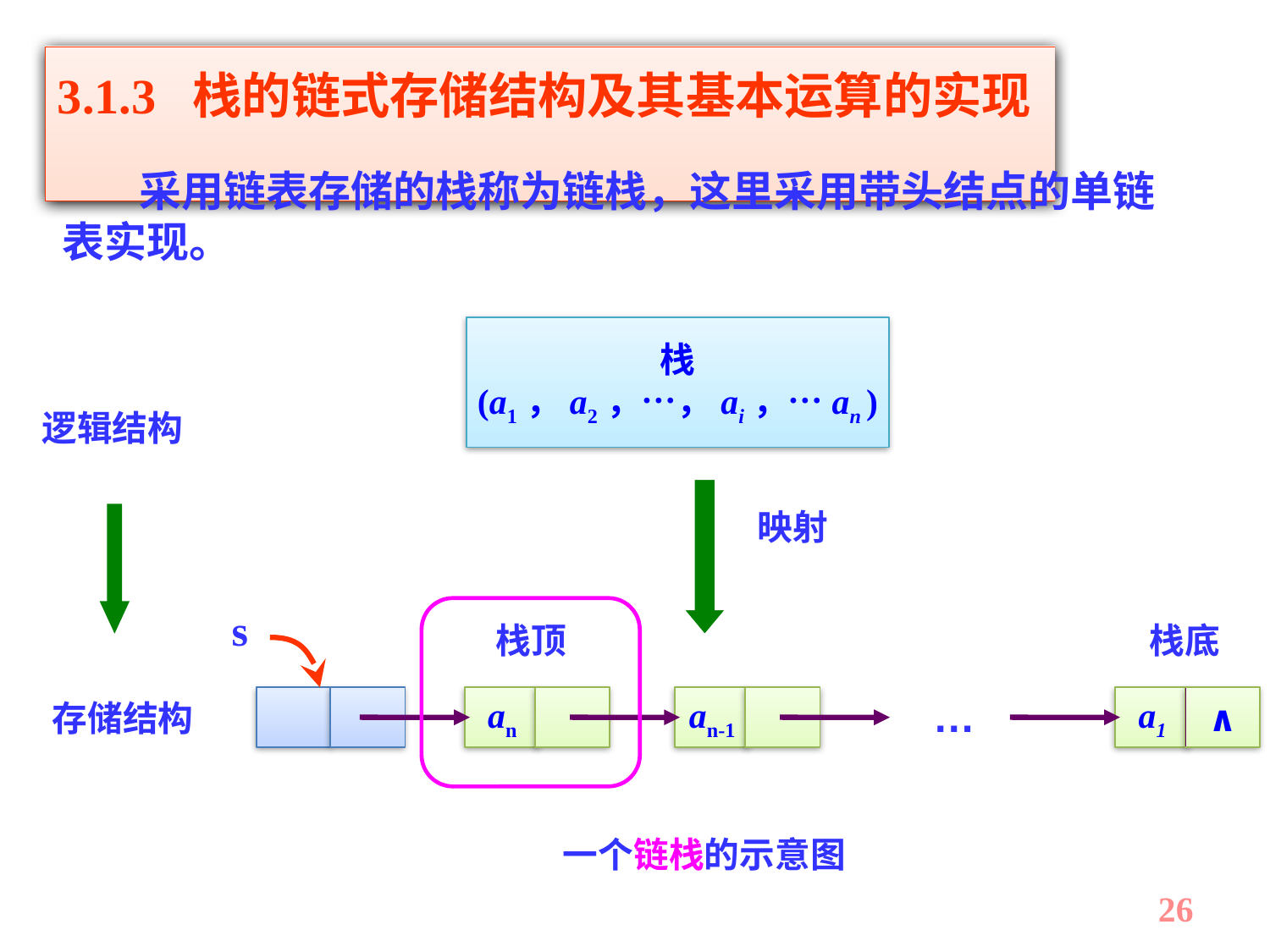

3.1.3  栈的链式存储结构及其基本运算的实现
       采用链表存储的栈称为链栈，这里采用带头结点的单链表实现。
栈
(a1，a2，…，ai，…an )
逻辑结构

映射

s

栈顶
栈底

…

an

an-1

a1
∧
存储结构

一个链栈的示意图
26